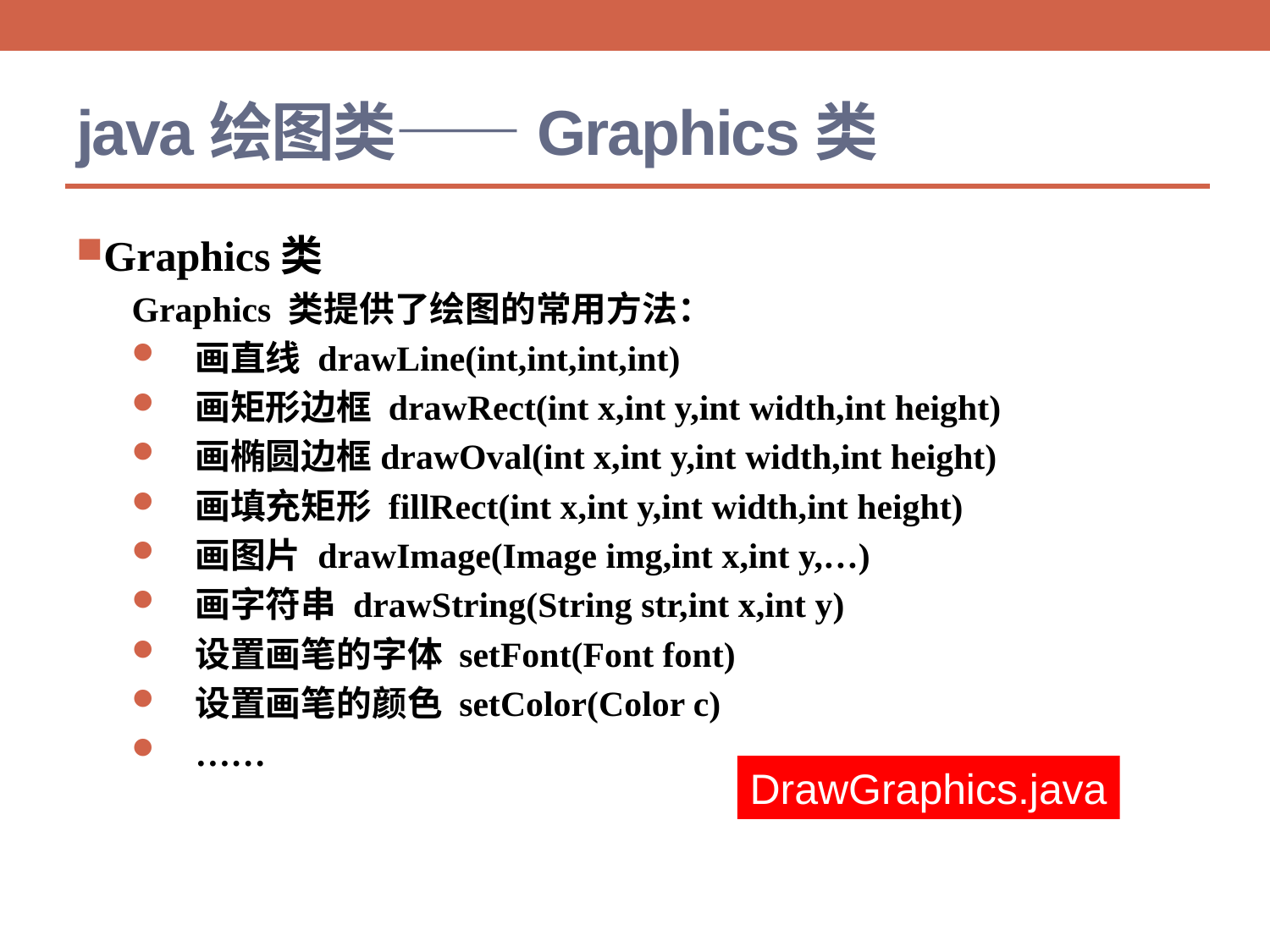

# java绘图类——Graphics类
Graphics类
Graphics 类提供了绘图的常用方法：
画直线 drawLine(int,int,int,int)
画矩形边框 drawRect(int x,int y,int width,int height)
画椭圆边框drawOval(int x,int y,int width,int height)
画填充矩形 fillRect(int x,int y,int width,int height)
画图片 drawImage(Image img,int x,int y,…)
画字符串 drawString(String str,int x,int y)
设置画笔的字体 setFont(Font font)
设置画笔的颜色 setColor(Color c)
……

DrawGraphics.java